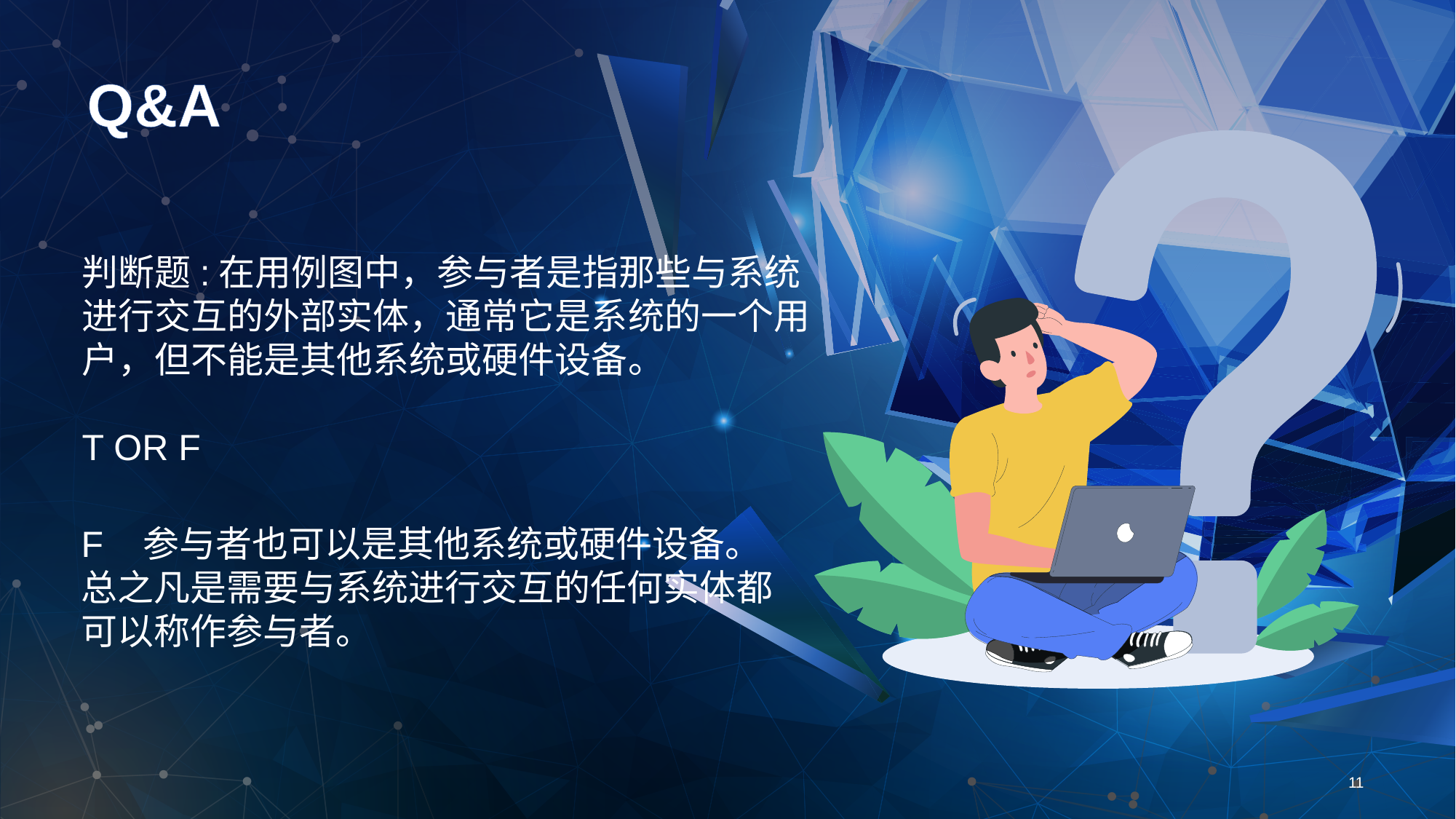

Q&A

判断题:在用例图中，参与者是指那些与系统进行交互的外部实体，通常它是系统的一个用户，但不能是其他系统或硬件设备。

T OR F
F   参与者也可以是其他系统或硬件设备。总之凡是需要与系统进行交互的任何实体都可以称作参与者。
11